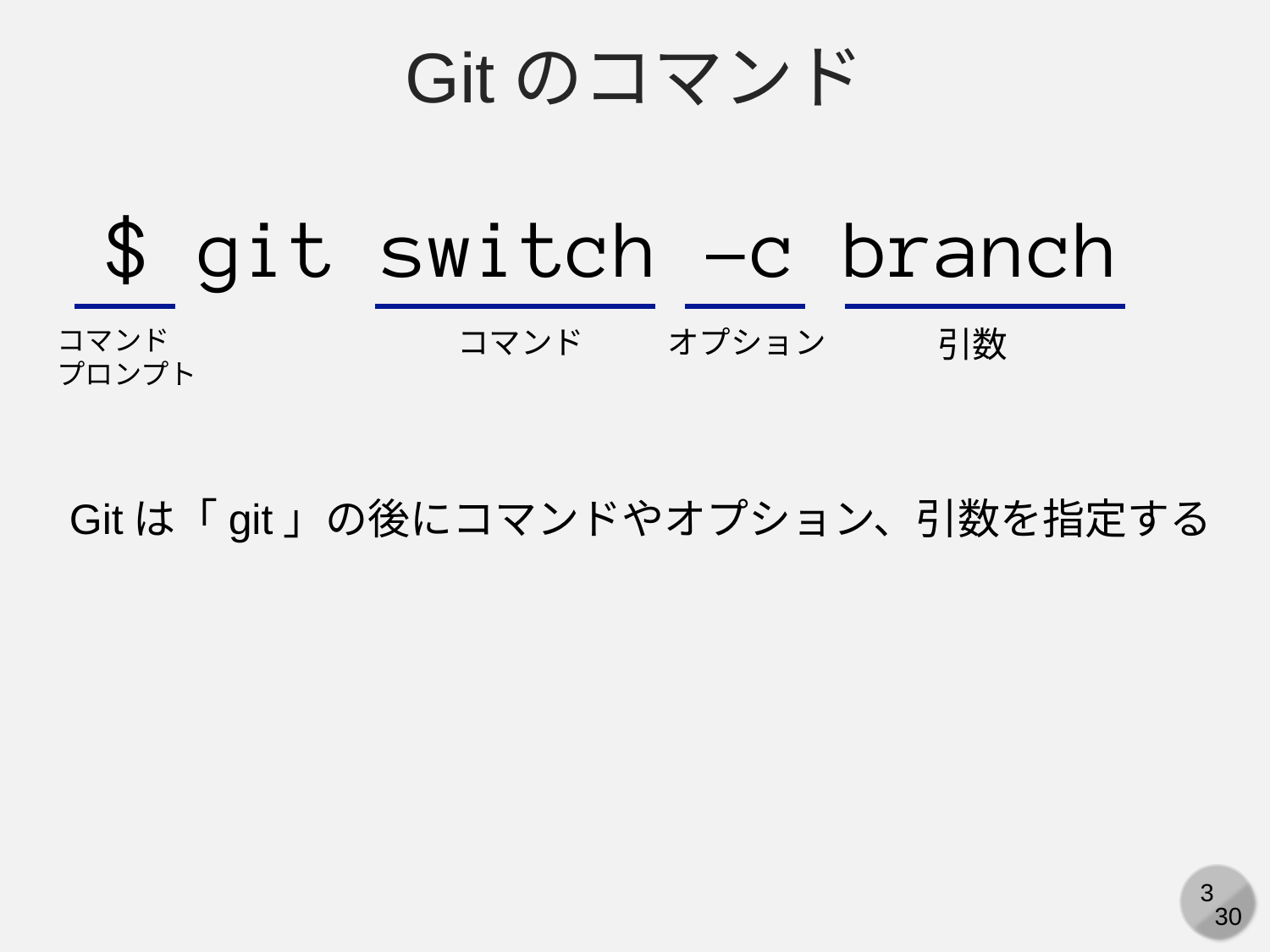

Gitのコマンド
$ git switch –c branch
コマンド
プロンプト
コマンド
オプション
引数
Gitは「git」の後にコマンドやオプション、引数を指定する